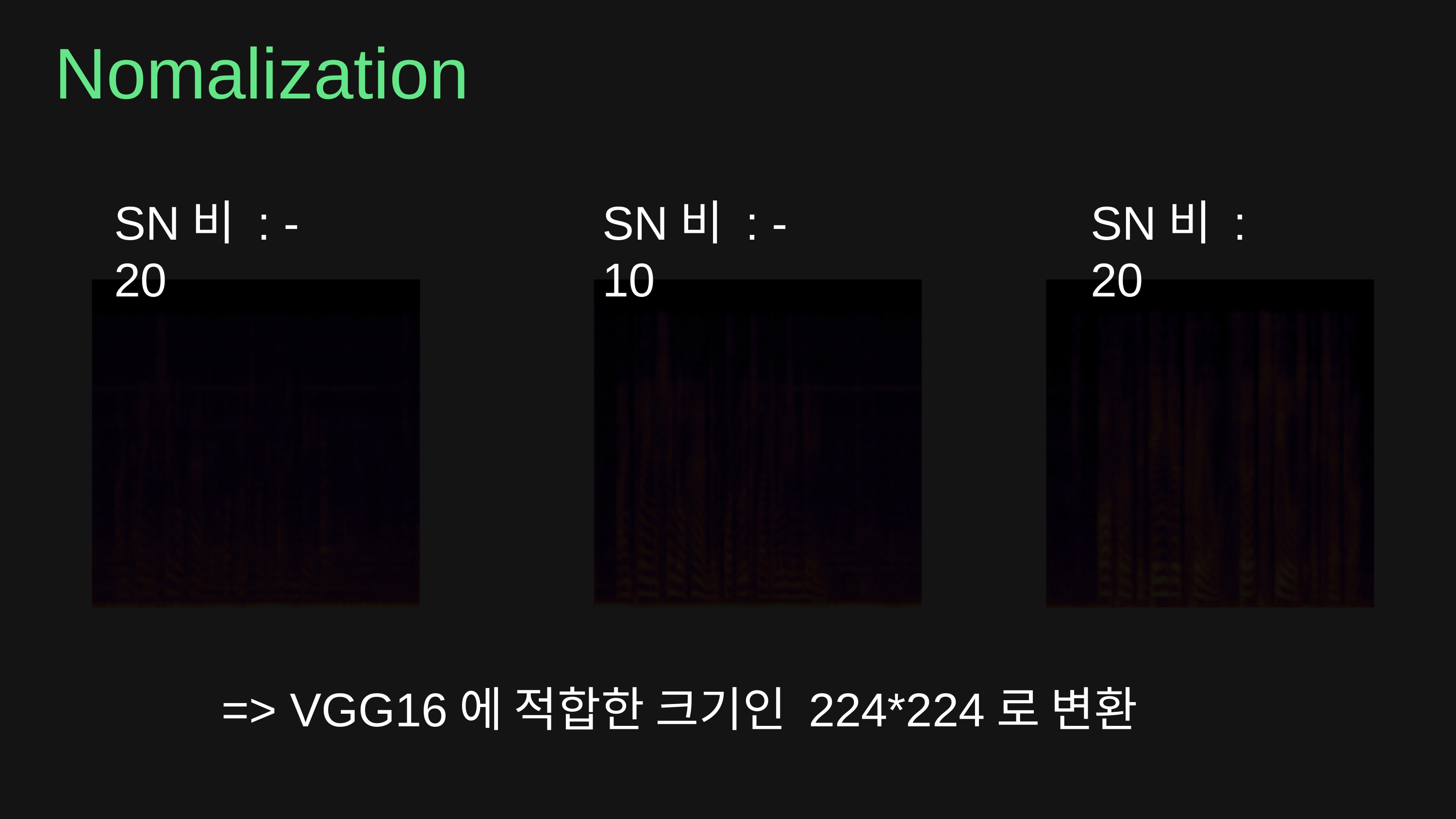

Nomalization

SN비 : -20
SN비 : -10
SN비 : 20

=> VGG16에 적합한 크기인 224*224로 변환